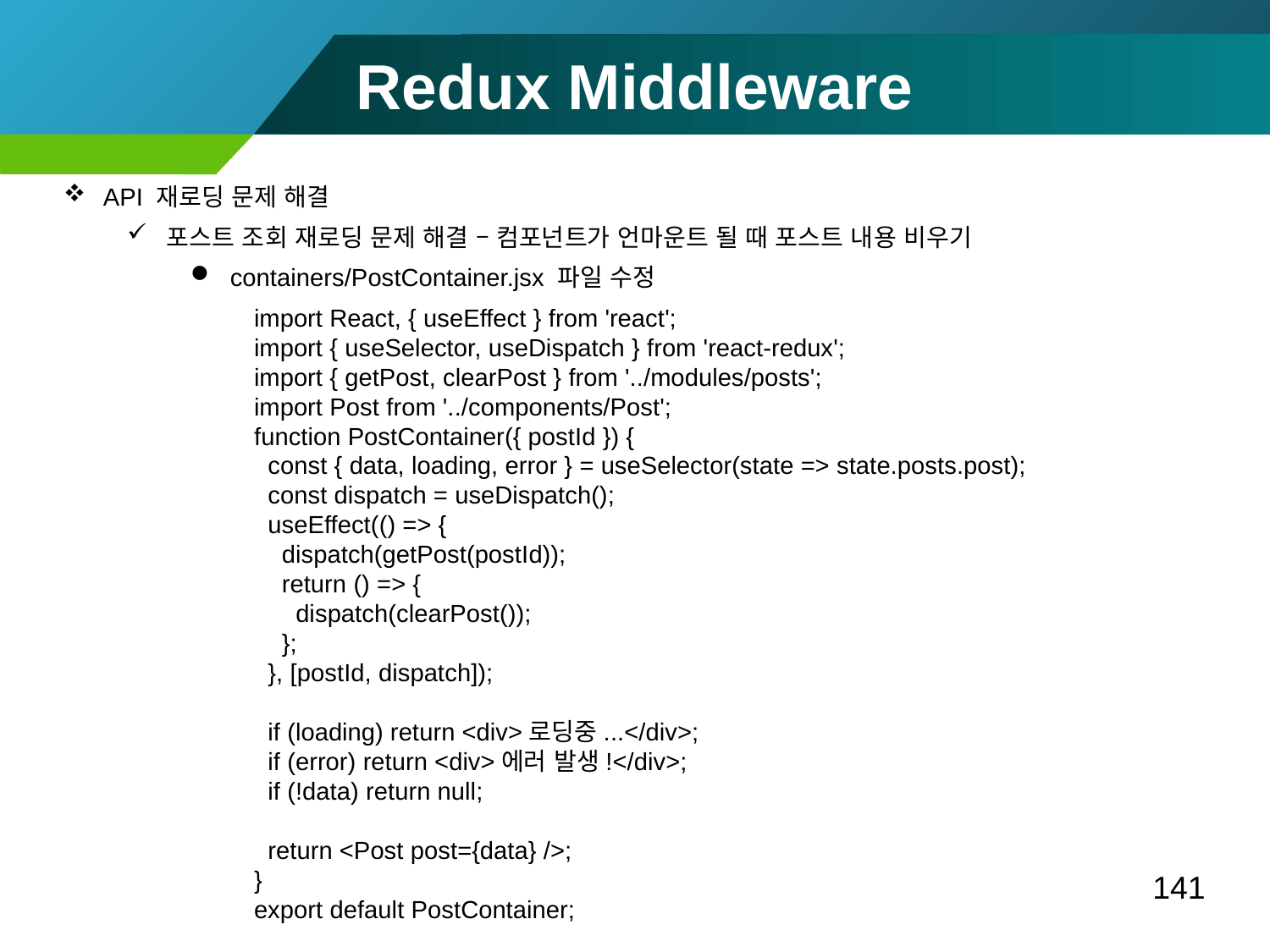

Redux Middleware
API 재로딩 문제 해결
포스트 조회 재로딩 문제 해결 – 컴포넌트가 언마운트 될 때 포스트 내용 비우기
containers/PostContainer.jsx 파일 수정
import React, { useEffect } from 'react';
import { useSelector, useDispatch } from 'react-redux';
import { getPost, clearPost } from '../modules/posts';
import Post from '../components/Post';
function PostContainer({ postId }) {
  const { data, loading, error } = useSelector(state => state.posts.post);
  const dispatch = useDispatch();
  useEffect(() => {
    dispatch(getPost(postId));
    return () => {
      dispatch(clearPost());
    };
  }, [postId, dispatch]);

  if (loading) return <div>로딩중...</div>;
  if (error) return <div>에러 발생!</div>;
  if (!data) return null;

  return <Post post={data} />;
}
export default PostContainer;
141